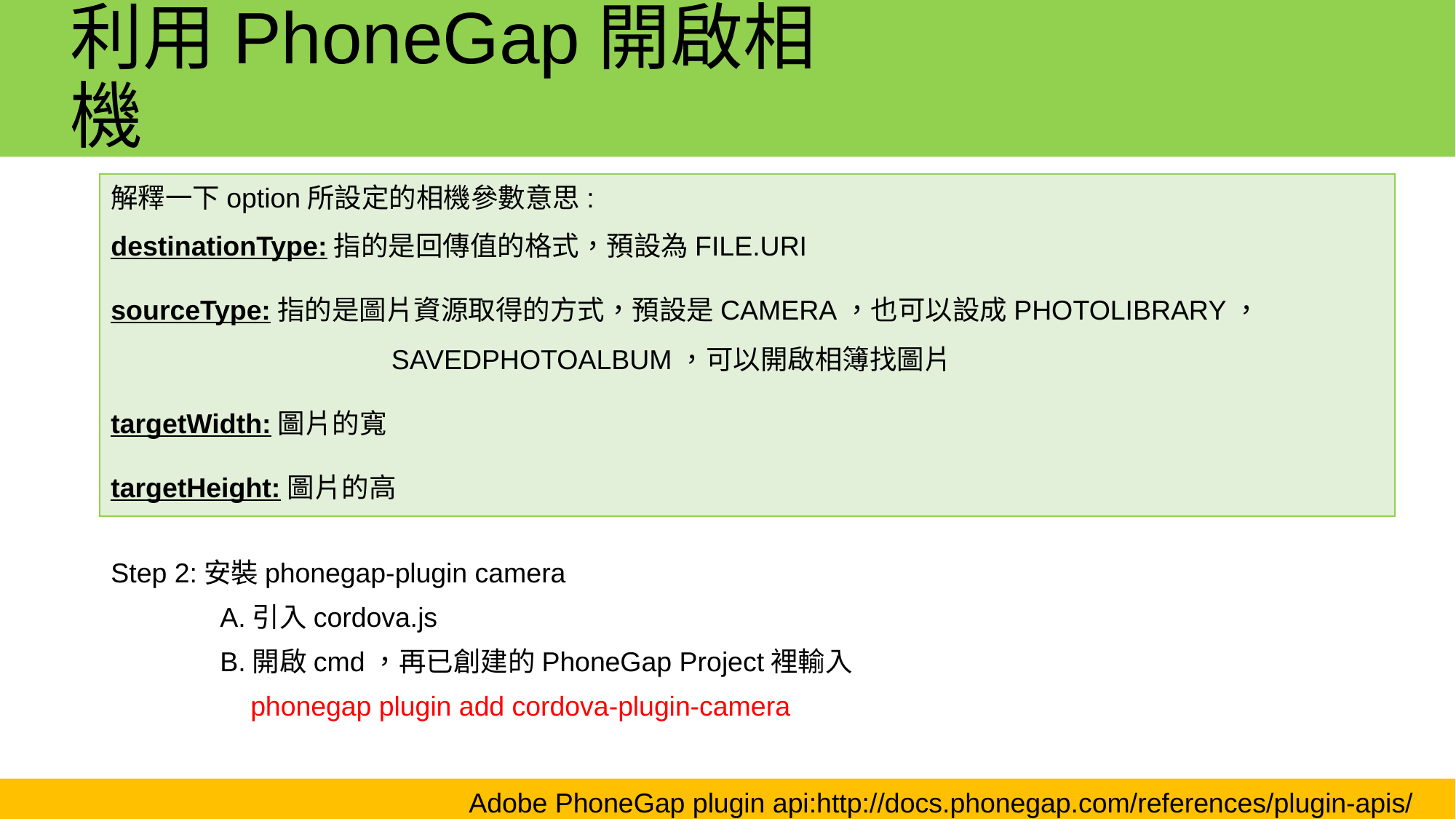

利用PhoneGap開啟相機

解釋一下option所設定的相機參數意思:
destinationType:指的是回傳值的格式，預設為FILE.URI
sourceType:指的是圖片資源取得的方式，預設是CAMERA，也可以設成PHOTOLIBRARY，			         SAVEDPHOTOALBUM，可以開啟相簿找圖片
targetWidth:圖片的寬
targetHeight:圖片的高
Step 2:安裝phonegap-plugin camera
	A.引入cordova.js
	B.開啟cmd，再已創建的PhoneGap Project裡輸入
	    phonegap plugin add cordova-plugin-camera

Adobe PhoneGap plugin api:http://docs.phonegap.com/references/plugin-apis/